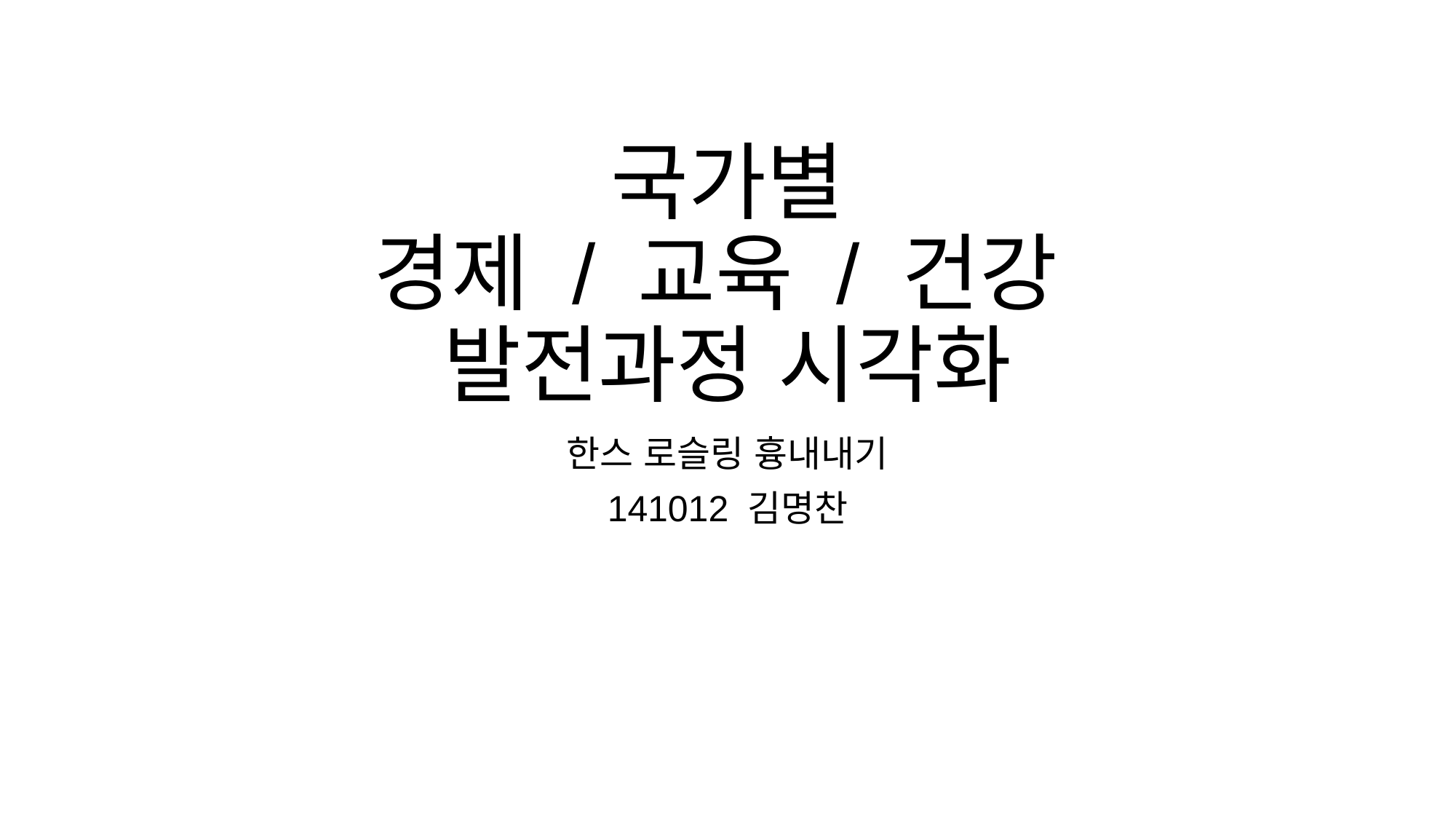

# 국가별 경제 / 교육 / 건강 발전과정 시각화
한스 로슬링 흉내내기
141012 김명찬